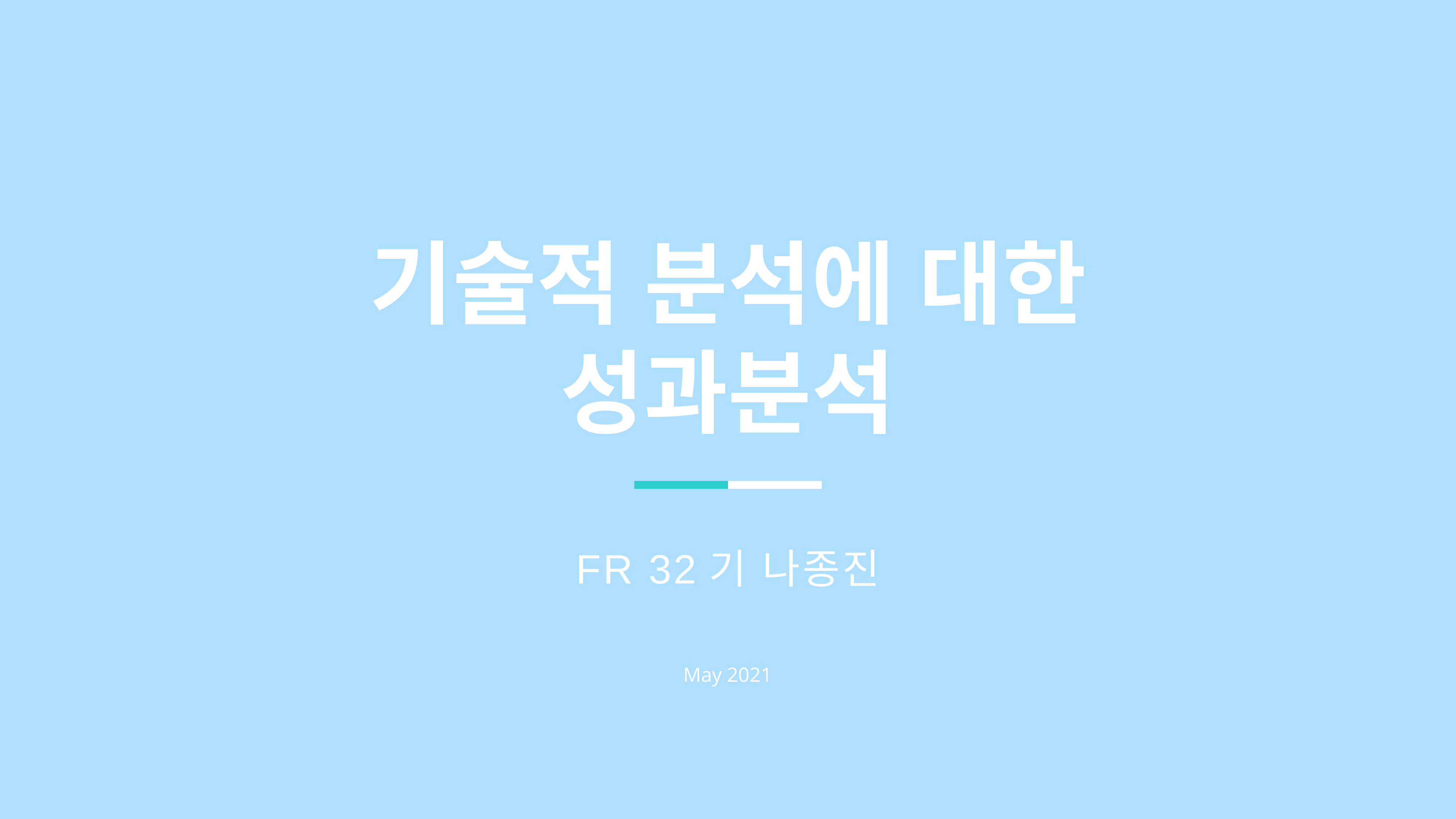

기술적 분석에 대한 성과분석

FR 32기 나종진
May 2021